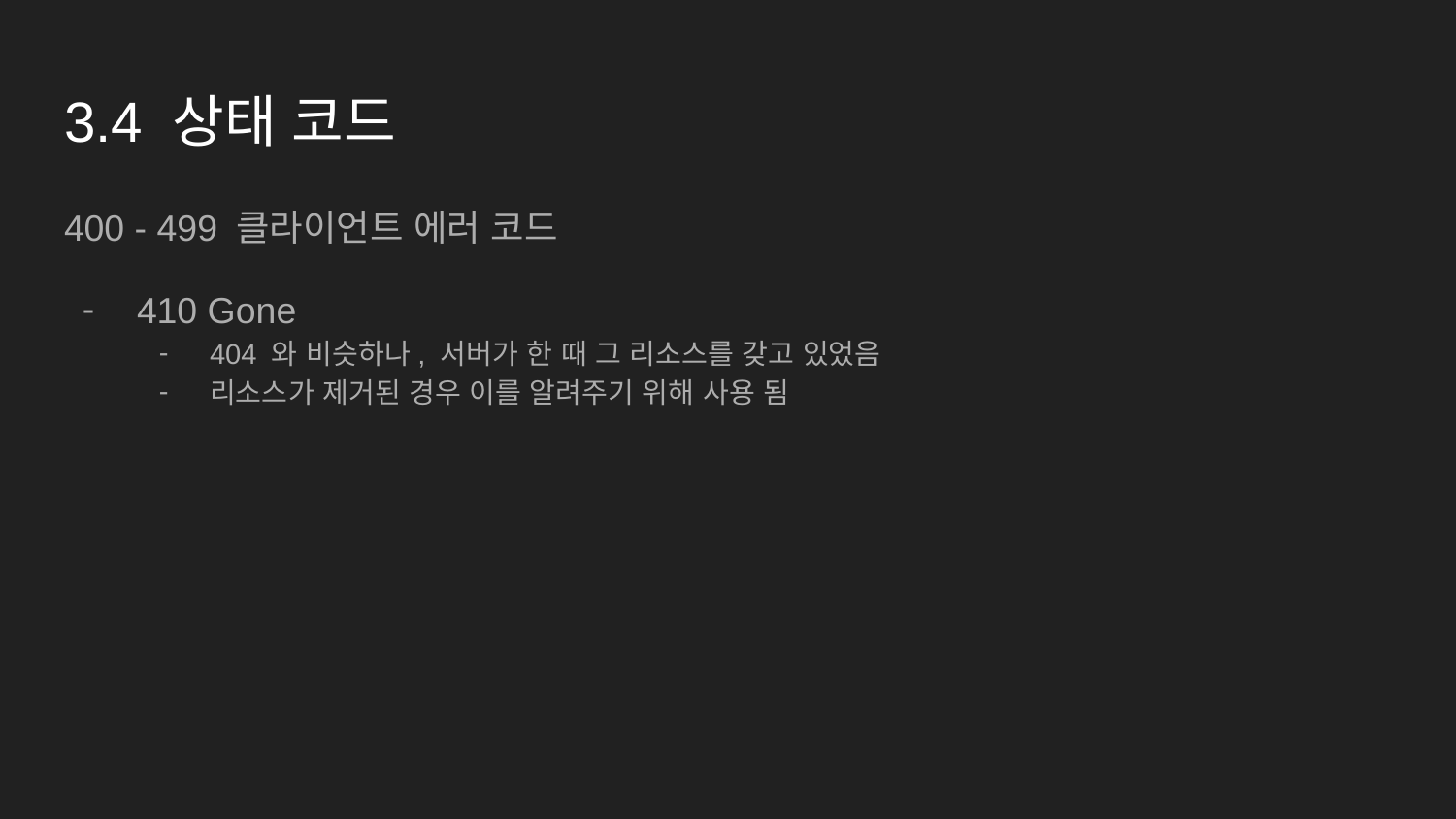

# 3.4 상태 코드
400 - 499 클라이언트 에러 코드
410 Gone
404 와 비슷하나, 서버가 한 때 그 리소스를 갖고 있었음
리소스가 제거된 경우 이를 알려주기 위해 사용 됨